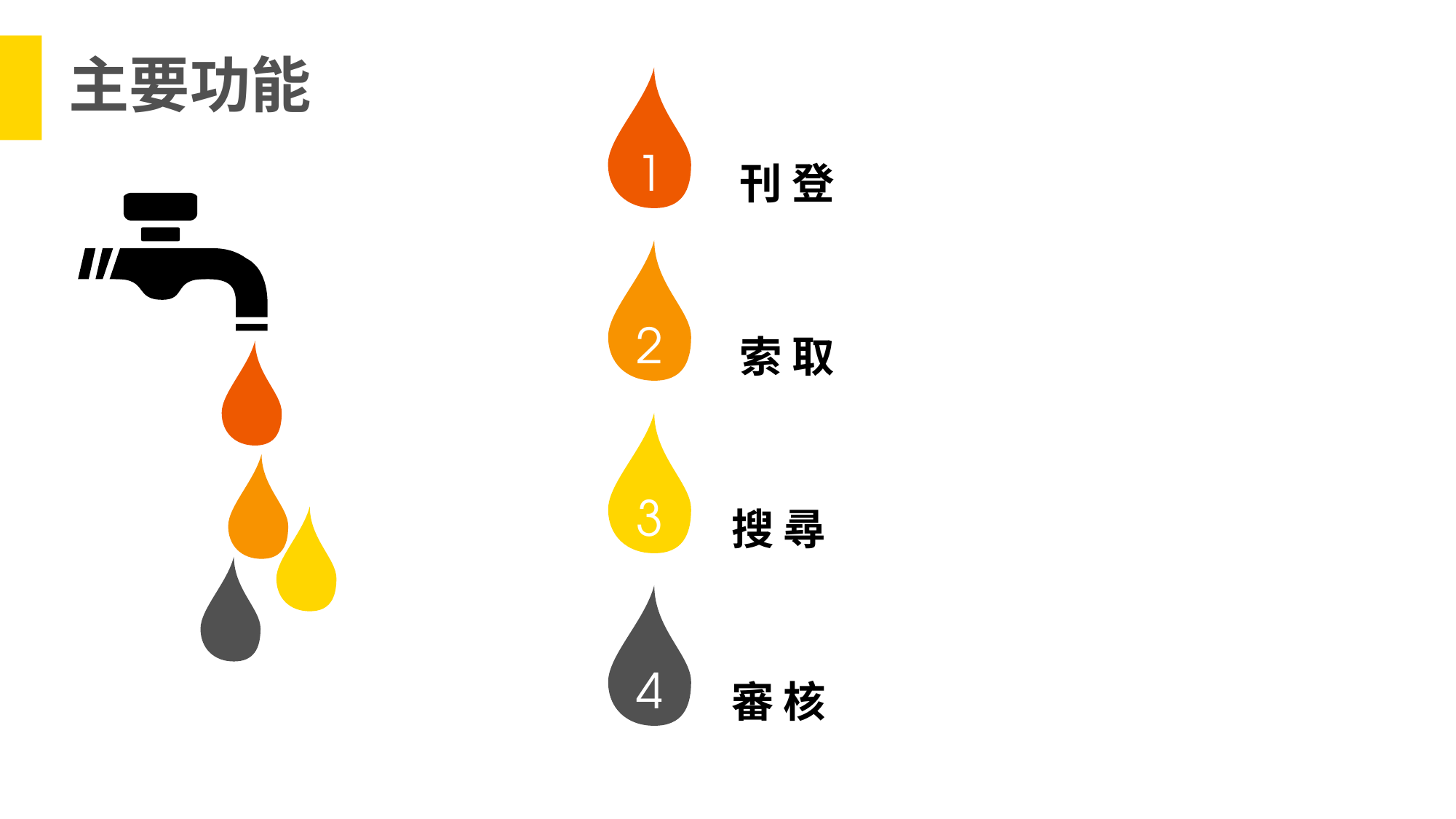

主要功能

1
刊 登

2
索 取

3
搜 尋

4
審 核
7